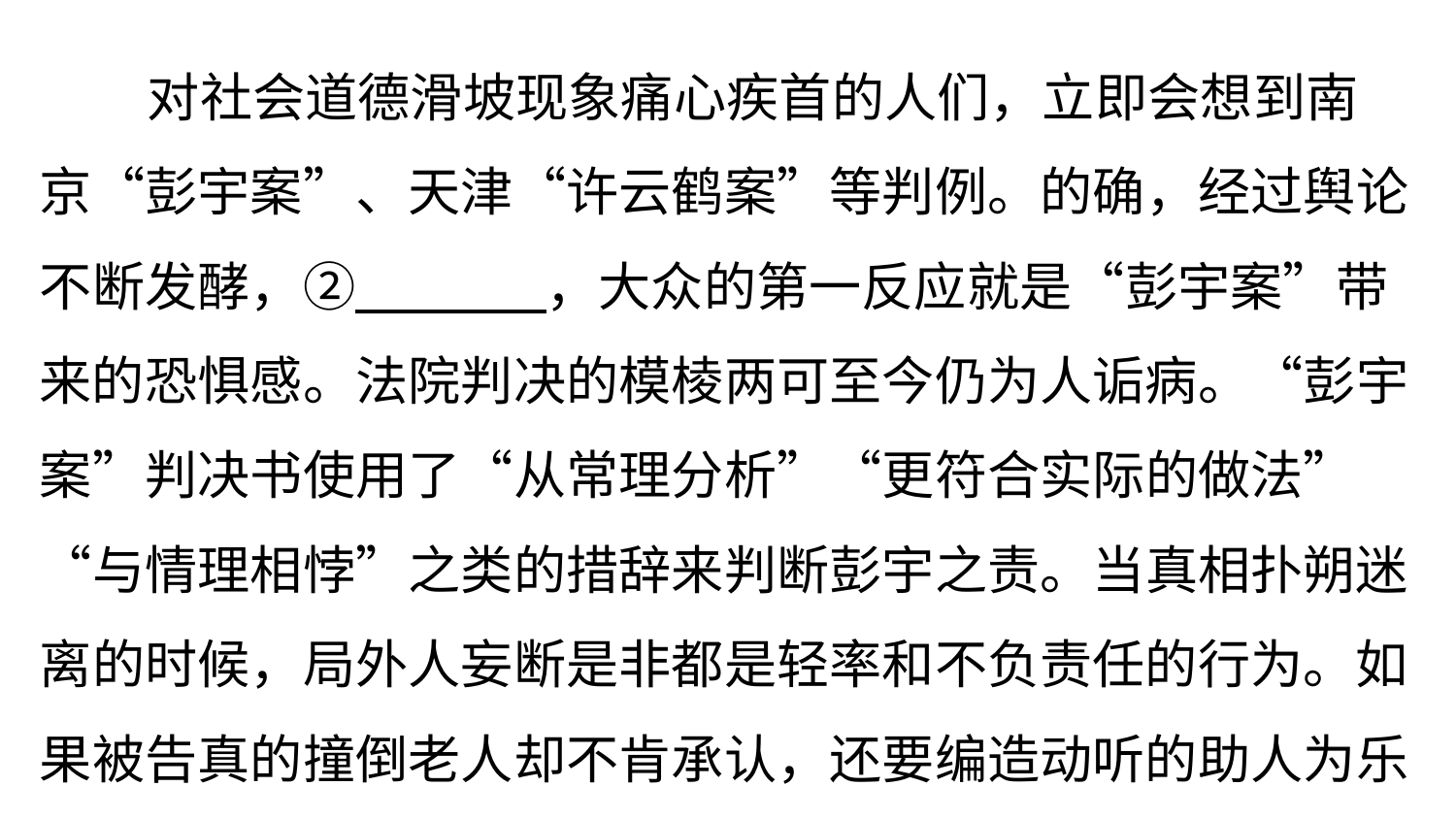

对社会道德滑坡现象痛心疾首的人们，立即会想到南京“彭宇案”、天津“许云鹤案”等判例。的确，经过舆论不断发酵，②                ，大众的第一反应就是“彭宇案”带来的恐惧感。法院判决的模棱两可至今仍为人诟病。“彭宇案”判决书使用了“从常理分析”“更符合实际的做法”“与情理相悖”之类的措辞来判断彭宇之责。当真相扑朔迷离的时候，局外人妄断是非都是轻率和不负责任的行为。如果被告真的撞倒老人却不肯承认，还要编造动听的助人为乐借口，